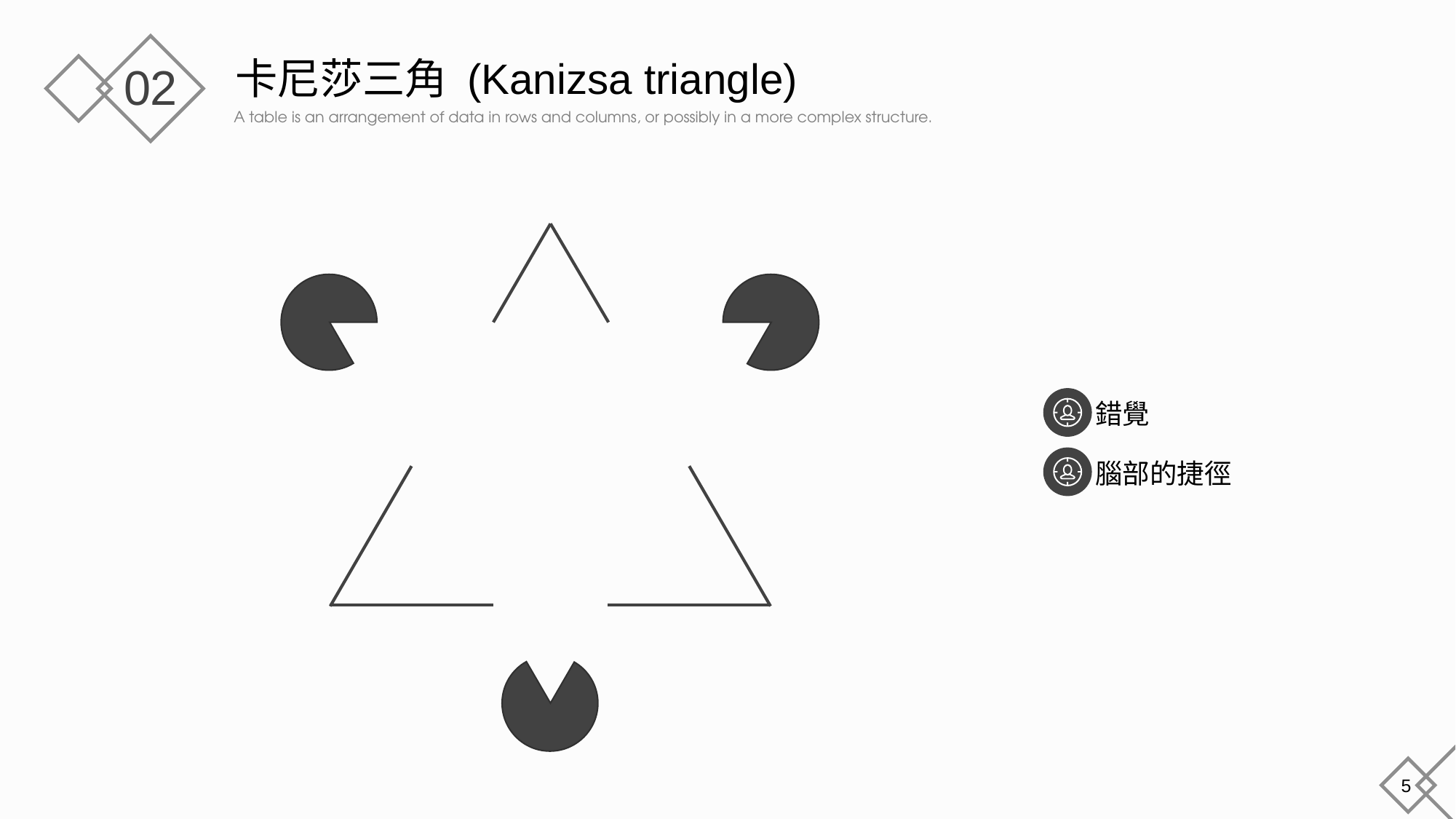

# 卡尼莎三角 (Kanizsa triangle)

錯覺
腦部的捷徑

5